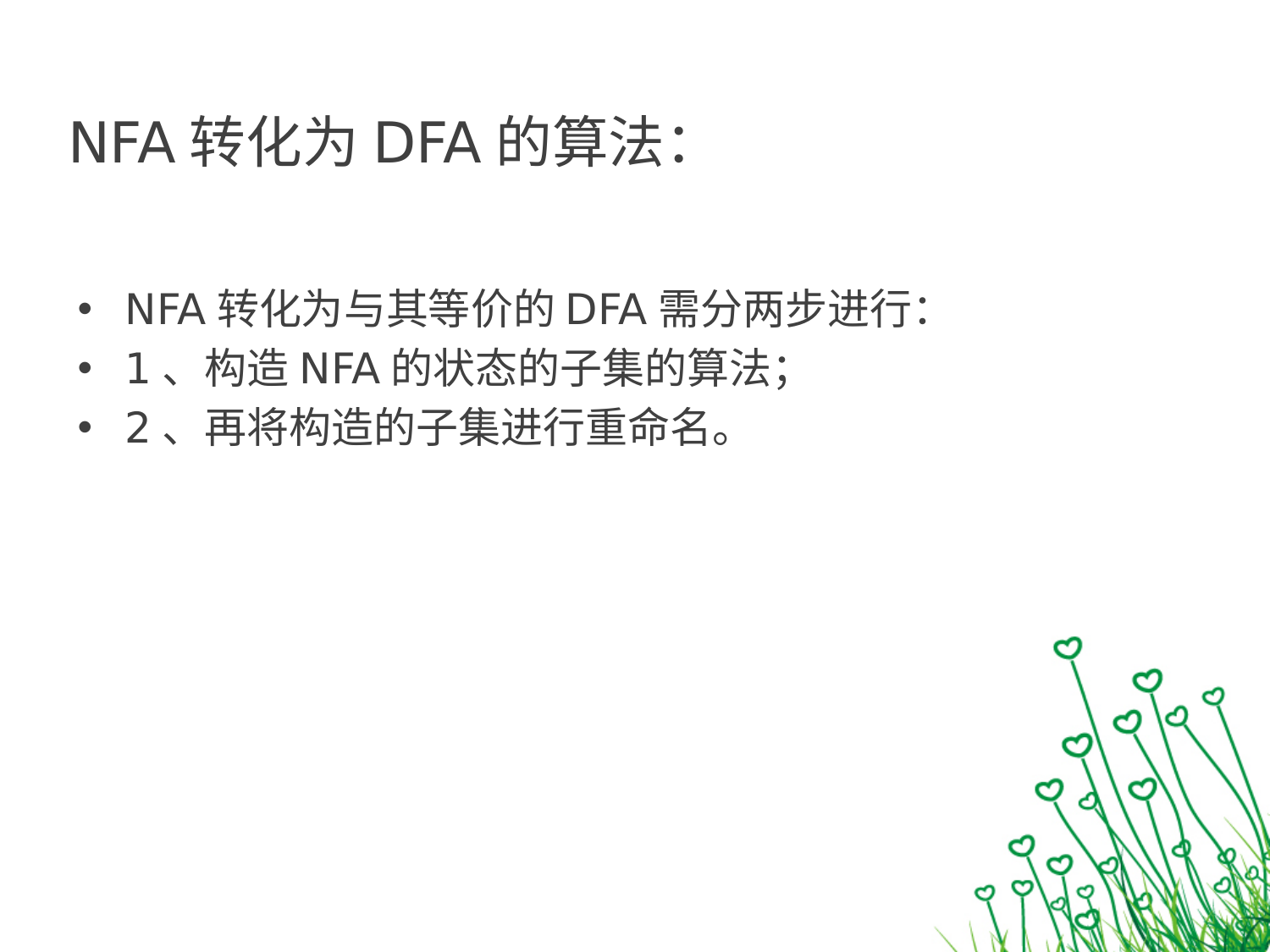

# NFA转化为DFA的算法：
NFA转化为与其等价的DFA需分两步进行：
1、构造NFA的状态的子集的算法；
2、再将构造的子集进行重命名。